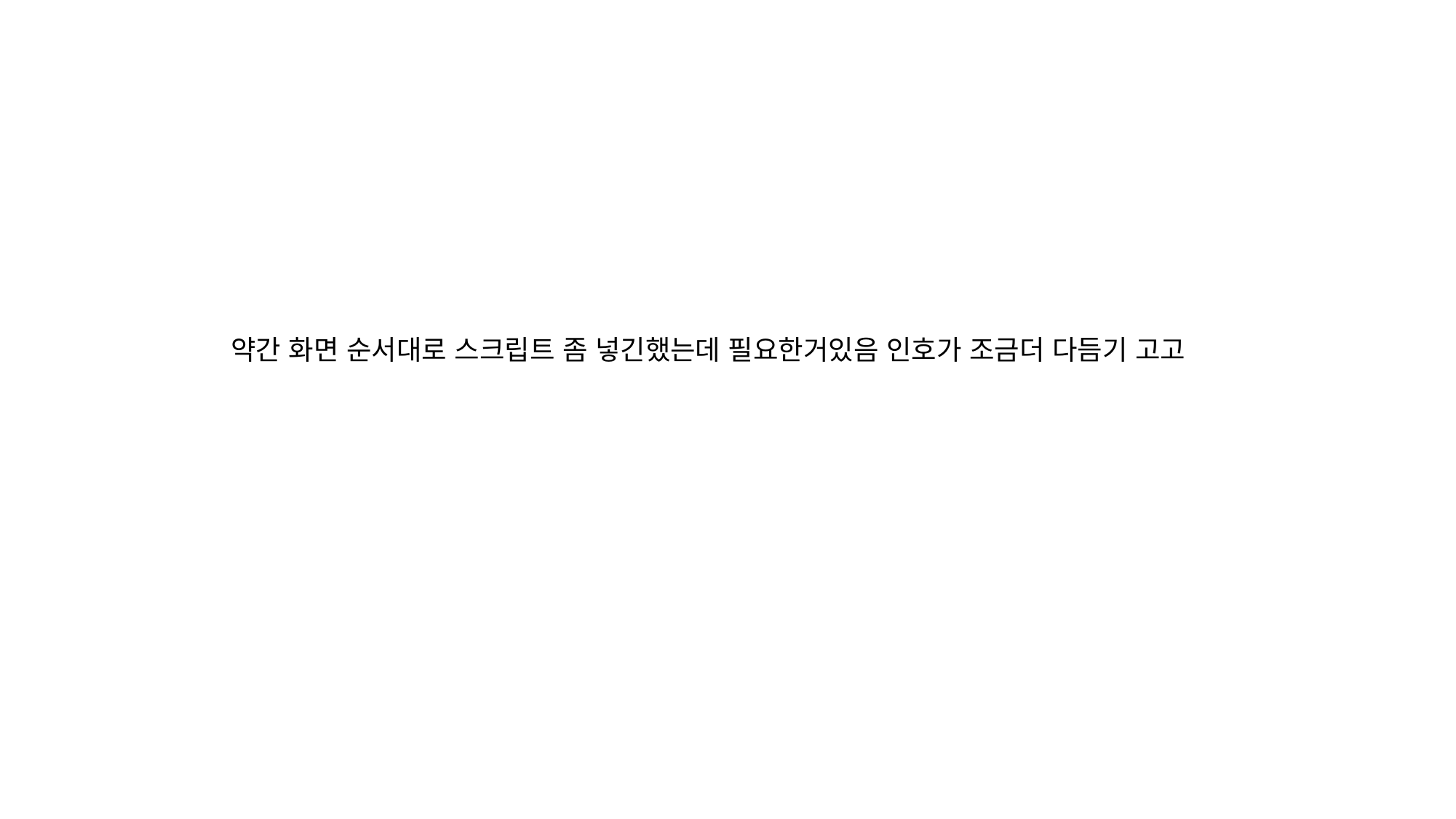

약간 화면 순서대로 스크립트 좀 넣긴했는데 필요한거있음 인호가 조금더 다듬기 고고